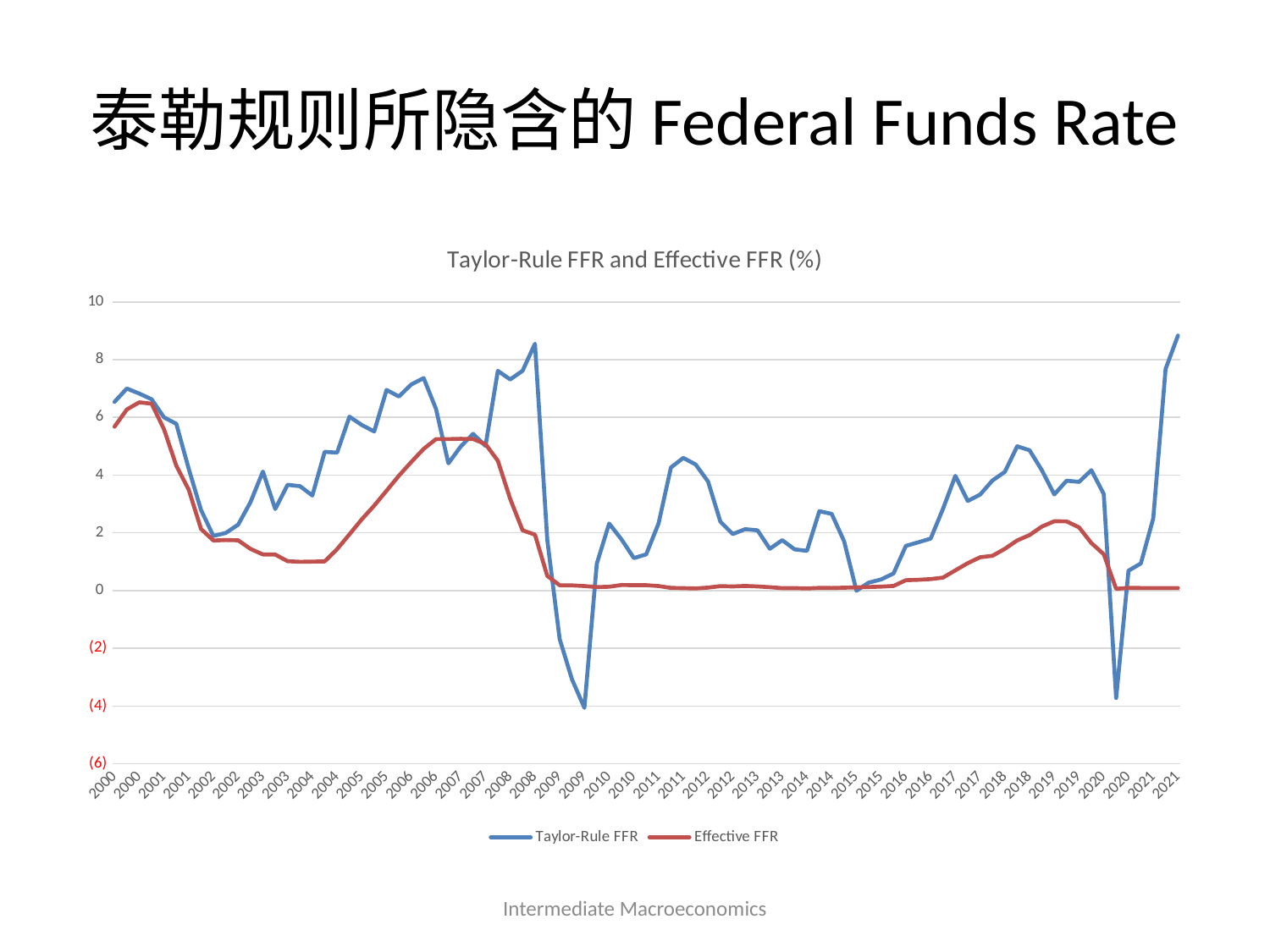

# 泰勒规则所隐含的Federal Funds Rate

### Chart: Taylor-Rule FFR and Effective FFR (%)

| Category | Taylor-Rule FFR | Effective FFR |
|---|---|---|
| 36526 | 6.536232338806011 | 5.676666666666667 |
| 36617 | 6.997924697695309 | 6.273333333333333 |
| 36708 | 6.825283345039937 | 6.52 |
| 36800 | 6.628170500711651 | 6.473333333333334 |
| 36892 | 6.000915618288623 | 5.593333333333334 |
| 36982 | 5.775470131553784 | 4.326666666666667 |
| 37073 | 4.222364429195297 | 3.4966666666666666 |
| 37165 | 2.7903498175879813 | 2.1333333333333333 |
| 37257 | 1.893433316996328 | 1.7333333333333334 |
| 37347 | 1.9978123836180657 | 1.75 |
| 37438 | 2.2840604855624704 | 1.74 |
| 37530 | 3.064460693918516 | 1.4433333333333334 |
| 37622 | 4.123765447830939 | 1.25 |
| 37712 | 2.8259591085826274 | 1.2466666666666666 |
| 37803 | 3.6656336418828728 | 1.0166666666666666 |
| 37895 | 3.6163193984598383 | 0.9966666666666667 |
| 37987 | 3.293348587210189 | 1.0033333333333334 |
| 38078 | 4.807367496733614 | 1.01 |
| 38169 | 4.778042884468567 | 1.4333333333333333 |
| 38261 | 6.024300605259611 | 1.95 |
| 38353 | 5.734334867727876 | 2.47 |
| 38443 | 5.512173216095345 | 2.9433333333333334 |
| 38534 | 6.948876232768514 | 3.46 |
| 38626 | 6.722480267938707 | 3.98 |
| 38718 | 7.139417909255622 | 4.456666666666667 |
| 38808 | 7.359618941389172 | 4.906666666666666 |
| 38899 | 6.29345728069797 | 5.246666666666667 |
| 38991 | 4.406679679402315 | 5.246666666666667 |
| 39083 | 4.993041092108195 | 5.256666666666667 |
| 39173 | 5.428364317248927 | 5.25 |
| 39264 | 5.011420210319174 | 5.073333333333333 |
| 39356 | 7.610168056665943 | 4.496666666666667 |
| 39448 | 7.313773529401303 | 3.1766666666666667 |
| 39539 | 7.614476328156714 | 2.086666666666667 |
| 39630 | 8.551219933157576 | 1.94 |
| 39722 | 1.7472245956819625 | 0.5066666666666667 |
| 39814 | -1.6832939373297084 | 0.18333333333333332 |
| 39904 | -3.0800923752281077 | 0.18 |
| 39995 | -4.060061753248016 | 0.15666666666666668 |
| 40087 | 0.931368359783332 | 0.12 |
| 40179 | 2.323260243647881 | 0.13333333333333333 |
| 40269 | 1.772398499584549 | 0.19333333333333333 |
| 40360 | 1.1242952709645488 | 0.18666666666666668 |
| 40452 | 1.2535806681326207 | 0.18666666666666668 |
| 40544 | 2.3259251925628925 | 0.15666666666666668 |
| 40634 | 4.264719444900894 | 0.09333333333333334 |
| 40725 | 4.5967504736623885 | 0.08333333333333333 |
| 40817 | 4.367035037043854 | 0.07333333333333333 |
| 40909 | 3.779185939245691 | 0.10333333333333333 |
| 41000 | 2.3859641828434883 | 0.15333333333333332 |
| 41091 | 1.9590960039054142 | 0.14333333333333334 |
| 41183 | 2.127275793446699 | 0.16 |
| 41275 | 2.0875213055273734 | 0.14333333333333334 |
| 41365 | 1.448623956233936 | 0.11666666666666667 |
| 41456 | 1.745027022331383 | 0.08333333333333333 |
| 41548 | 1.4277529875154396 | 0.08666666666666667 |
| 41640 | 1.3748435855596965 | 0.07333333333333333 |
| 41730 | 2.7503399975989664 | 0.09333333333333334 |
| 41821 | 2.658446656968516 | 0.09 |
| 41913 | 1.7131932252268265 | 0.1 |
| 42005 | -0.005751726133881752 | 0.11 |
| 42095 | 0.2762107924611832 | 0.12333333333333334 |
| 42186 | 0.38557441150108773 | 0.13666666666666666 |
| 42278 | 0.5926726181914119 | 0.16 |
| 42370 | 1.5485405713482334 | 0.36 |
| 42461 | 1.6704274878774137 | 0.37333333333333335 |
| 42552 | 1.7991628008410194 | 0.39666666666666667 |
| 42644 | 2.83191842699312 | 0.45 |
| 42736 | 3.9745829748217827 | 0.7 |
| 42826 | 3.1044068018588096 | 0.95 |
| 42917 | 3.325358437592767 | 1.1533333333333333 |
| 43009 | 3.812963729876813 | 1.2033333333333334 |
| 43101 | 4.113914924371098 | 1.4466666666666668 |
| 43191 | 4.9975545203020735 | 1.7366666666666668 |
| 43282 | 4.861360616941324 | 1.9233333333333333 |
| 43374 | 4.16291143089069 | 2.22 |
| 43466 | 3.3303324256019353 | 2.4033333333333333 |
| 43556 | 3.807499887011227 | 2.3966666666666665 |
| 43647 | 3.7652266823785765 | 2.19 |
| 43739 | 4.170188469120735 | 1.6433333333333333 |
| 43831 | 3.3440174688173276 | 1.26 |
| 43922 | -3.720452787080592 | 0.06 |
| 44013 | 0.6886666406663373 | 0.09333333333333334 |
| 44105 | 0.9396245952352253 | 0.09 |
| 44197 | 2.500720271839496 | 0.09 |
| 44287 | 7.675995040355458 | 0.09 |
| 44378 | 8.83212405303547 | 0.09 |
Intermediate Macroeconomics